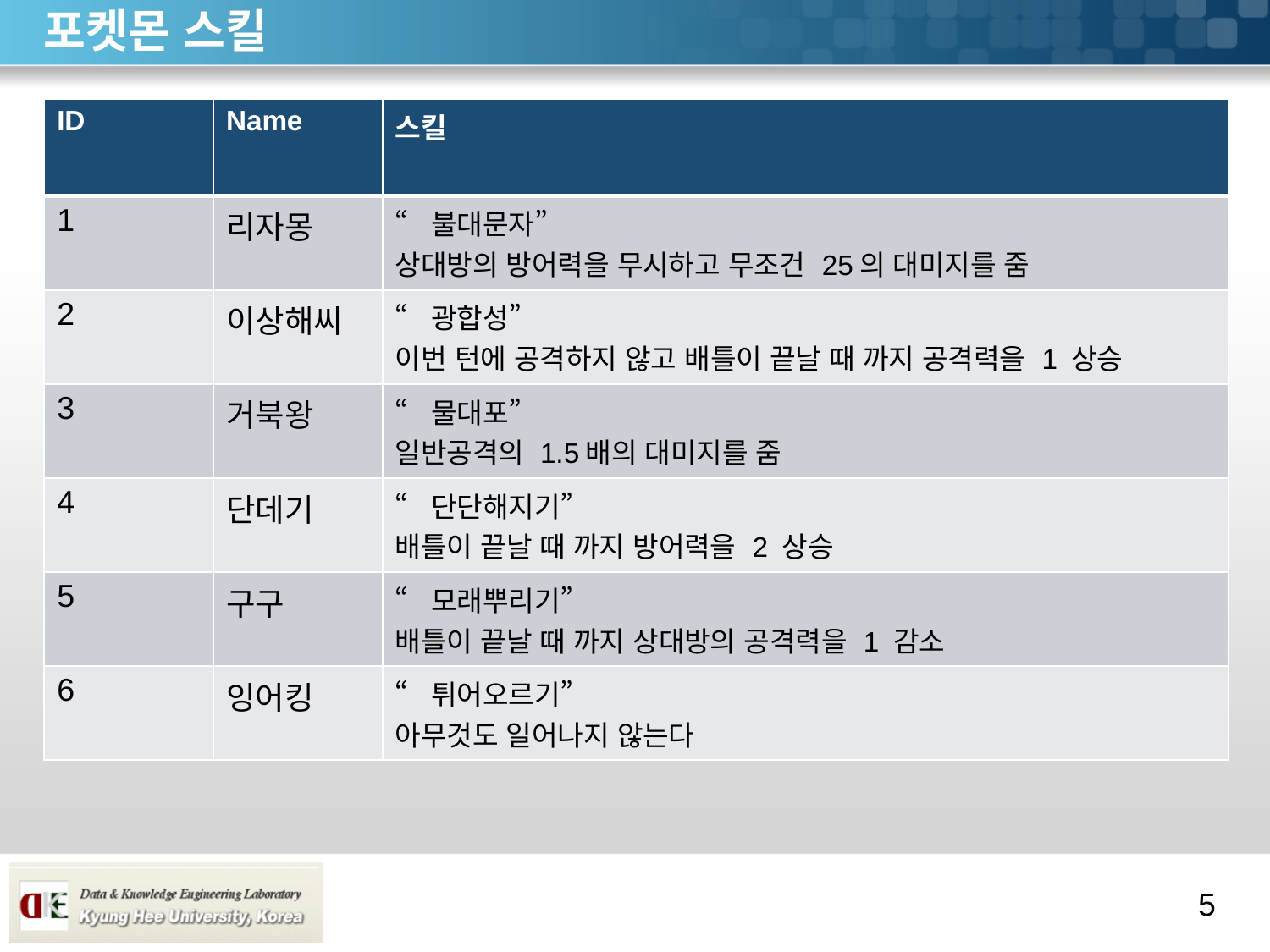

# 포켓몬 스킬
| ID | Name | 스킬 |
| --- | --- | --- |
| 1 | 리자몽 | “불대문자” 상대방의 방어력을 무시하고 무조건 25의 대미지를 줌 |
| 2 | 이상해씨 | “광합성” 이번 턴에 공격하지 않고 배틀이 끝날 때 까지 공격력을 1 상승 |
| 3 | 거북왕 | “물대포” 일반공격의 1.5배의 대미지를 줌 |
| 4 | 단데기 | “단단해지기” 배틀이 끝날 때 까지 방어력을 2 상승 |
| 5 | 구구 | “모래뿌리기” 배틀이 끝날 때 까지 상대방의 공격력을 1 감소 |
| 6 | 잉어킹 | “튀어오르기” 아무것도 일어나지 않는다 |